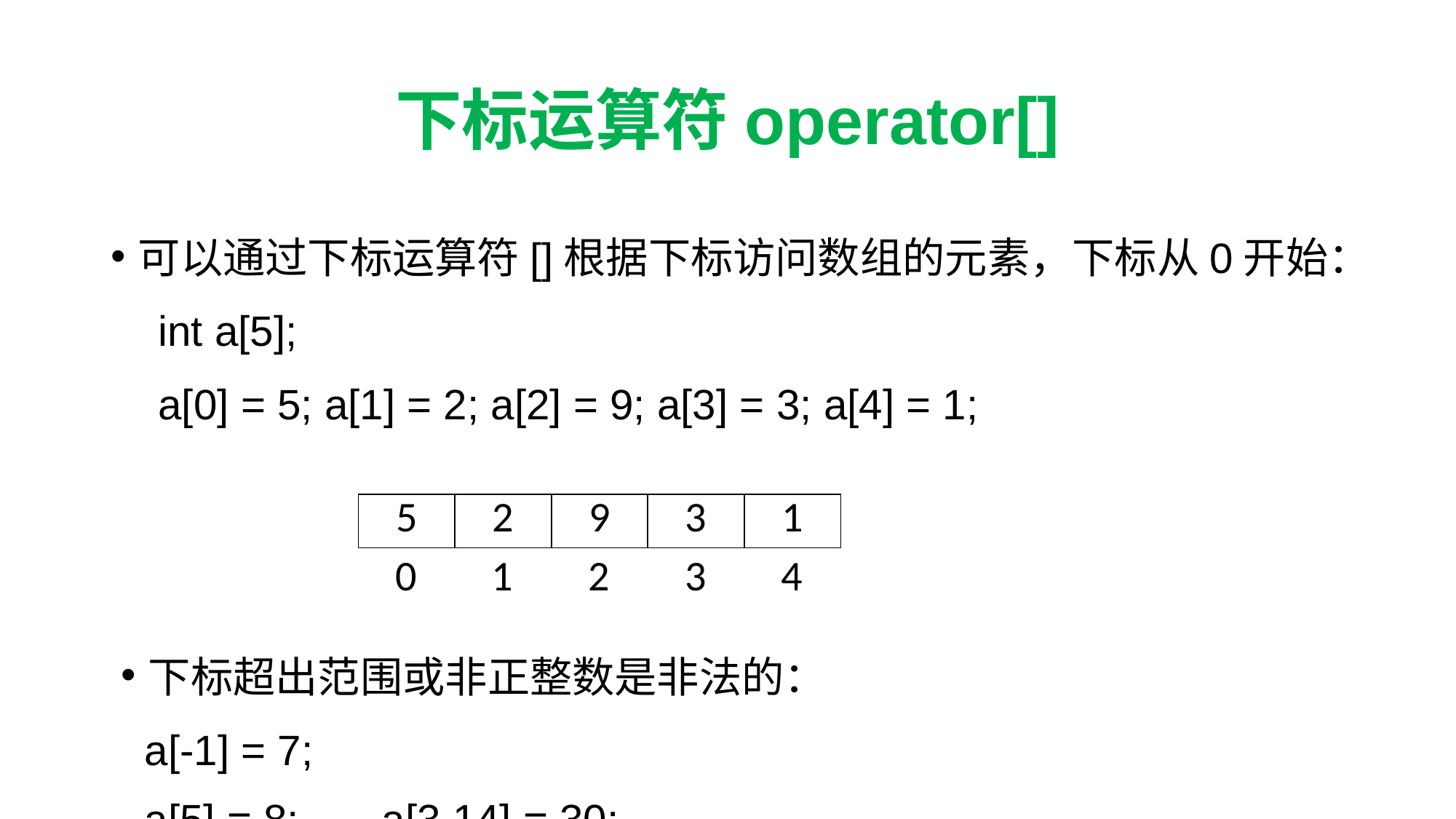

# 下标运算符operator[]
可以通过下标运算符[]根据下标访问数组的元素，下标从0开始：
    int a[5];
    a[0] = 5; a[1] = 2; a[2] = 9; a[3] = 3; a[4] = 1;
| 5 | 2 | 9 | 3 | 1 |
| --- | --- | --- | --- | --- |
| 0 | 1 | 2 | 3 | 4 |
| --- | --- | --- | --- | --- |
下标超出范围或非正整数是非法的：
  a[-1] = 7;
  a[5] = 8;       a[3.14] = 30;